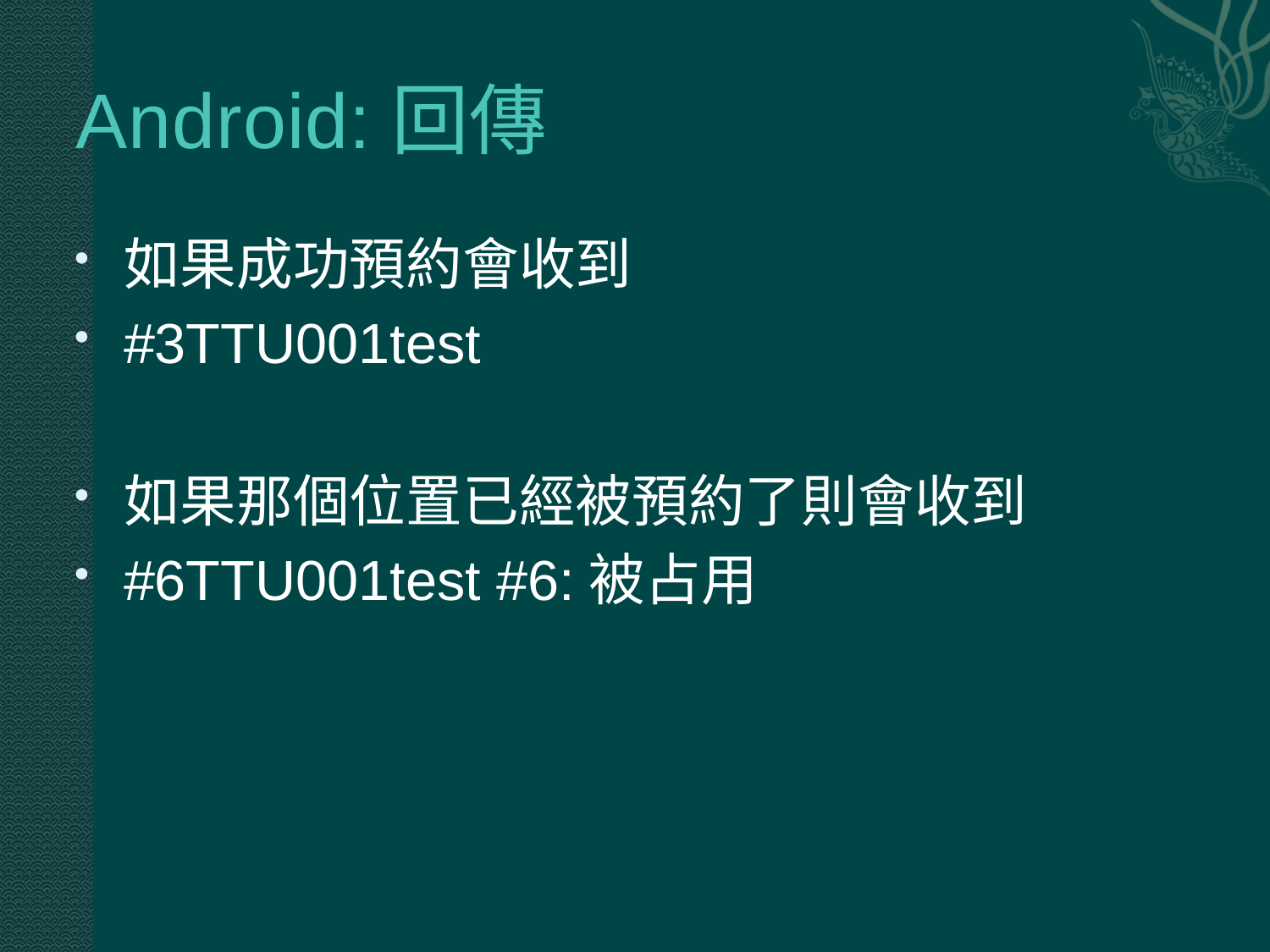

# Android:回傳
如果成功預約會收到
#3TTU001test

如果那個位置已經被預約了則會收到
#6TTU001test #6:被占用